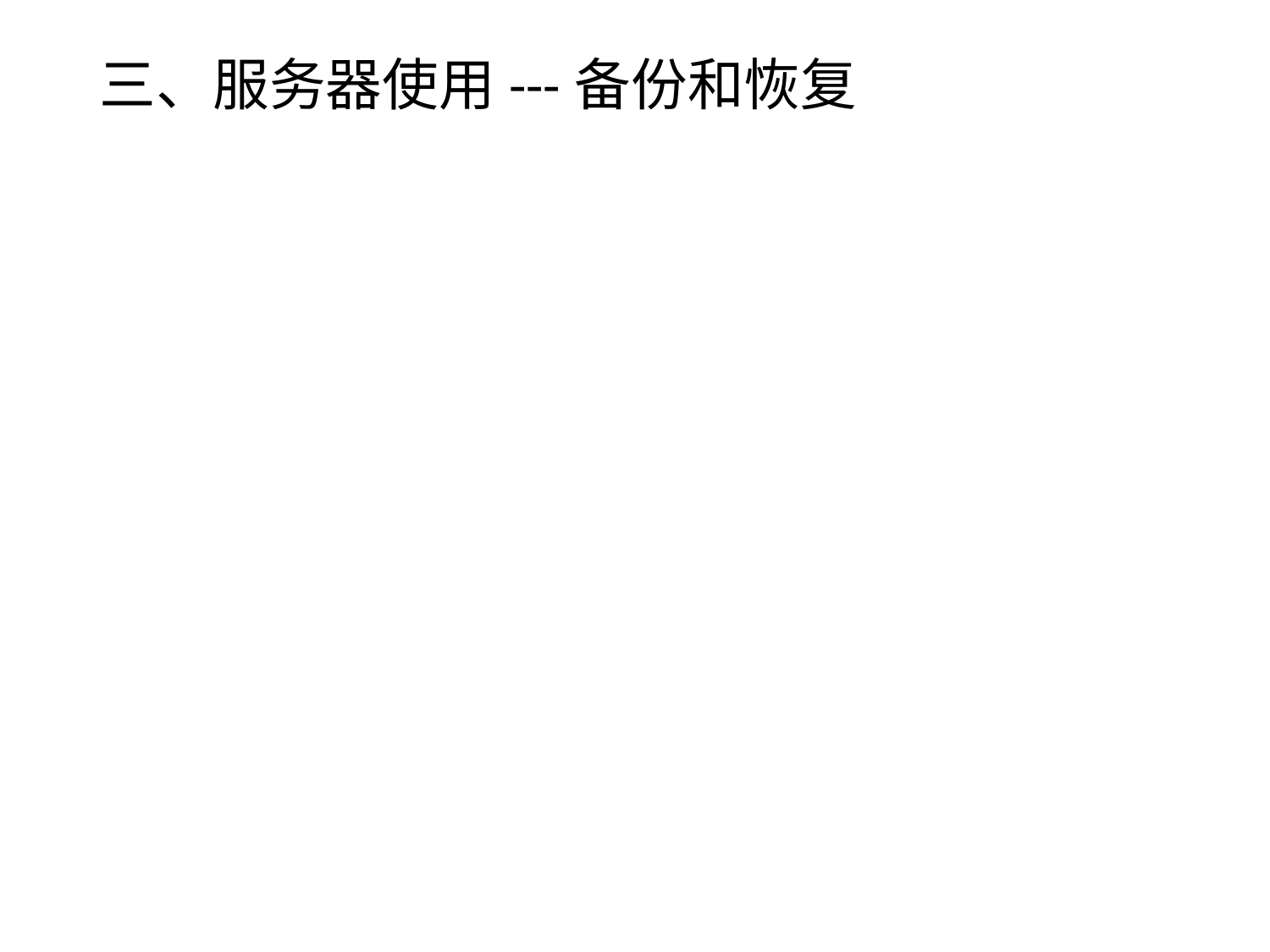

# 三、服务器使用---备份和恢复
备份：包含“定期大备份”、“实时小备份”
恢复：恢复所有数据
待用到时再指导专门维护人员